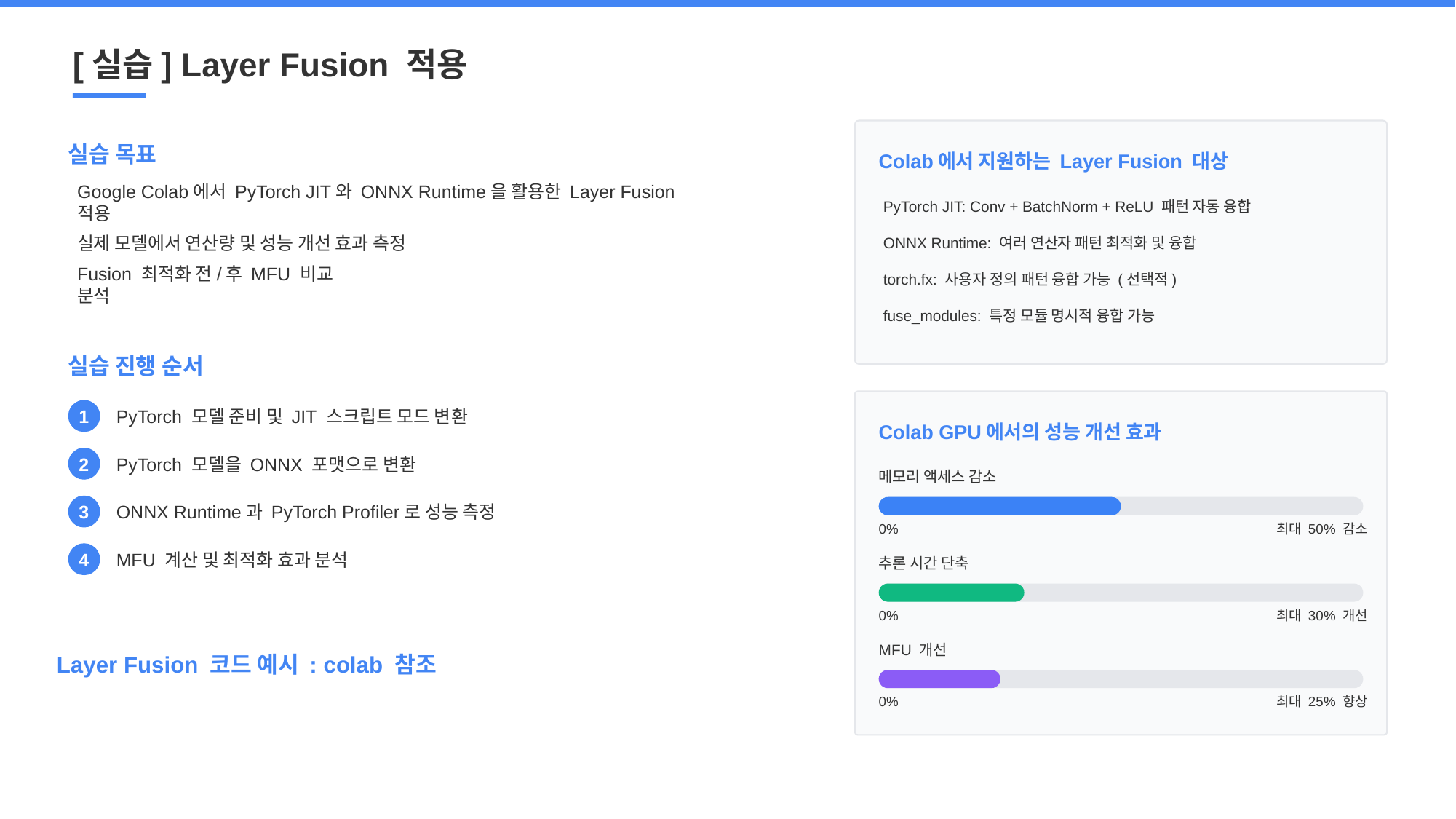

[실습] Layer Fusion 적용

실습 목표
Colab에서 지원하는 Layer Fusion 대상
Google Colab에서 PyTorch JIT와 ONNX Runtime을 활용한 Layer Fusion 적용
PyTorch JIT: Conv + BatchNorm + ReLU 패턴 자동 융합
실제 모델에서 연산량 및 성능 개선 효과 측정
ONNX Runtime: 여러 연산자 패턴 최적화 및 융합
torch.fx: 사용자 정의 패턴 융합 가능 (선택적)
Fusion 최적화 전/후 MFU 비교 분석
fuse_modules: 특정 모듈 명시적 융합 가능
실습 진행 순서

1
PyTorch 모델 준비 및 JIT 스크립트 모드 변환
Colab GPU에서의 성능 개선 효과

2
PyTorch 모델을 ONNX 포맷으로 변환
메모리 액세스 감소

3
ONNX Runtime과 PyTorch Profiler로 성능 측정
0%
최대 50% 감소

4
MFU 계산 및 최적화 효과 분석
추론 시간 단축

0%
최대 30% 개선
MFU 개선
Layer Fusion 코드 예시 : colab 참조

0%
최대 25% 향상